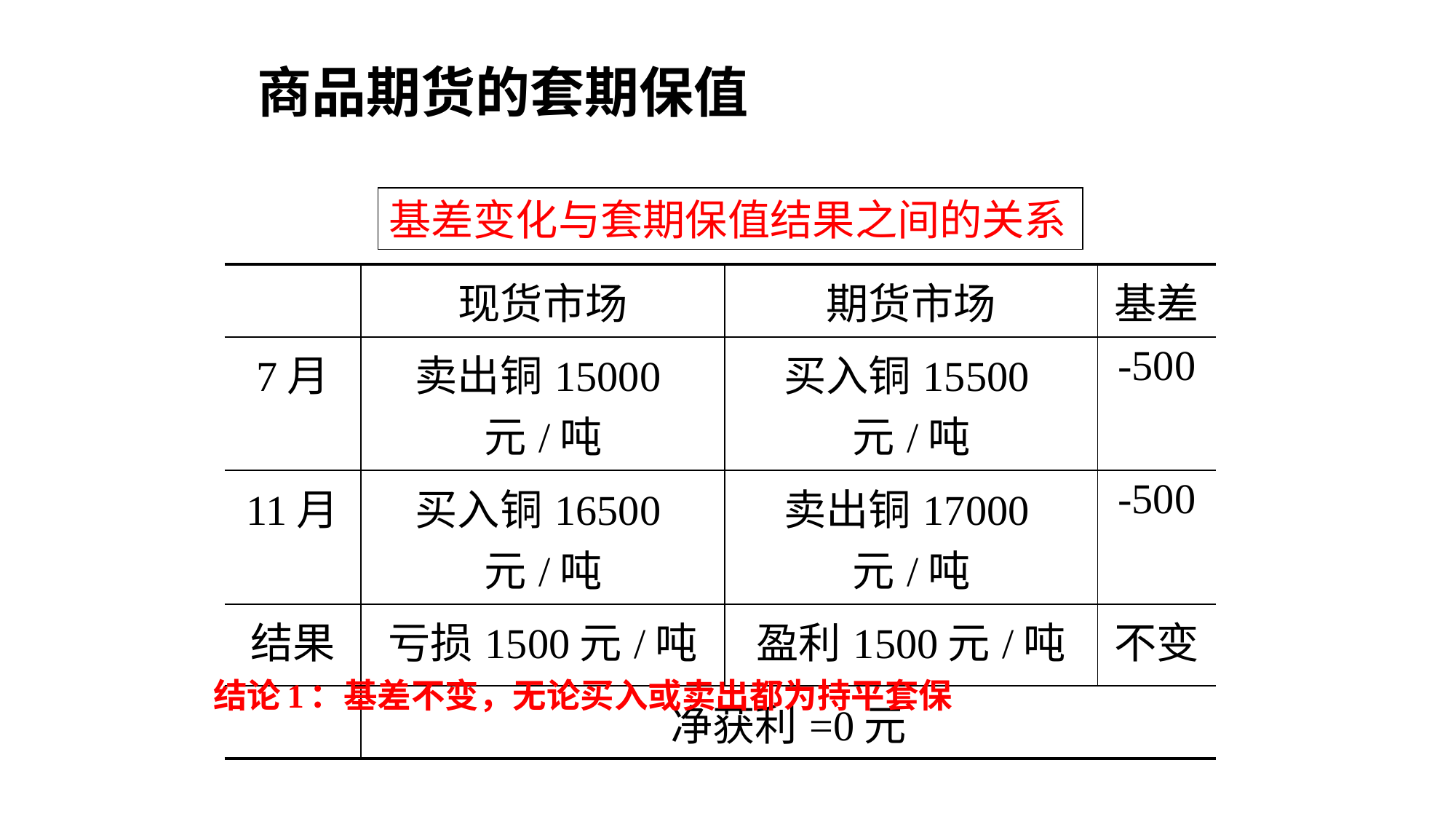

商品期货的套期保值
基差变化与套期保值结果之间的关系
|  | 现货市场 | 期货市场 | 基差 |
| --- | --- | --- | --- |
| 7月 | 卖出铜15000元/吨 | 买入铜15500元/吨 | -500 |
| 11月 | 买入铜16500元/吨 | 卖出铜17000元/吨 | -500 |
| 结果 | 亏损1500元/吨 | 盈利1500元/吨 | 不变 |
|  | 净获利=0元 |  |  |

# 结论1：基差不变，无论买入或卖出都为持平套保